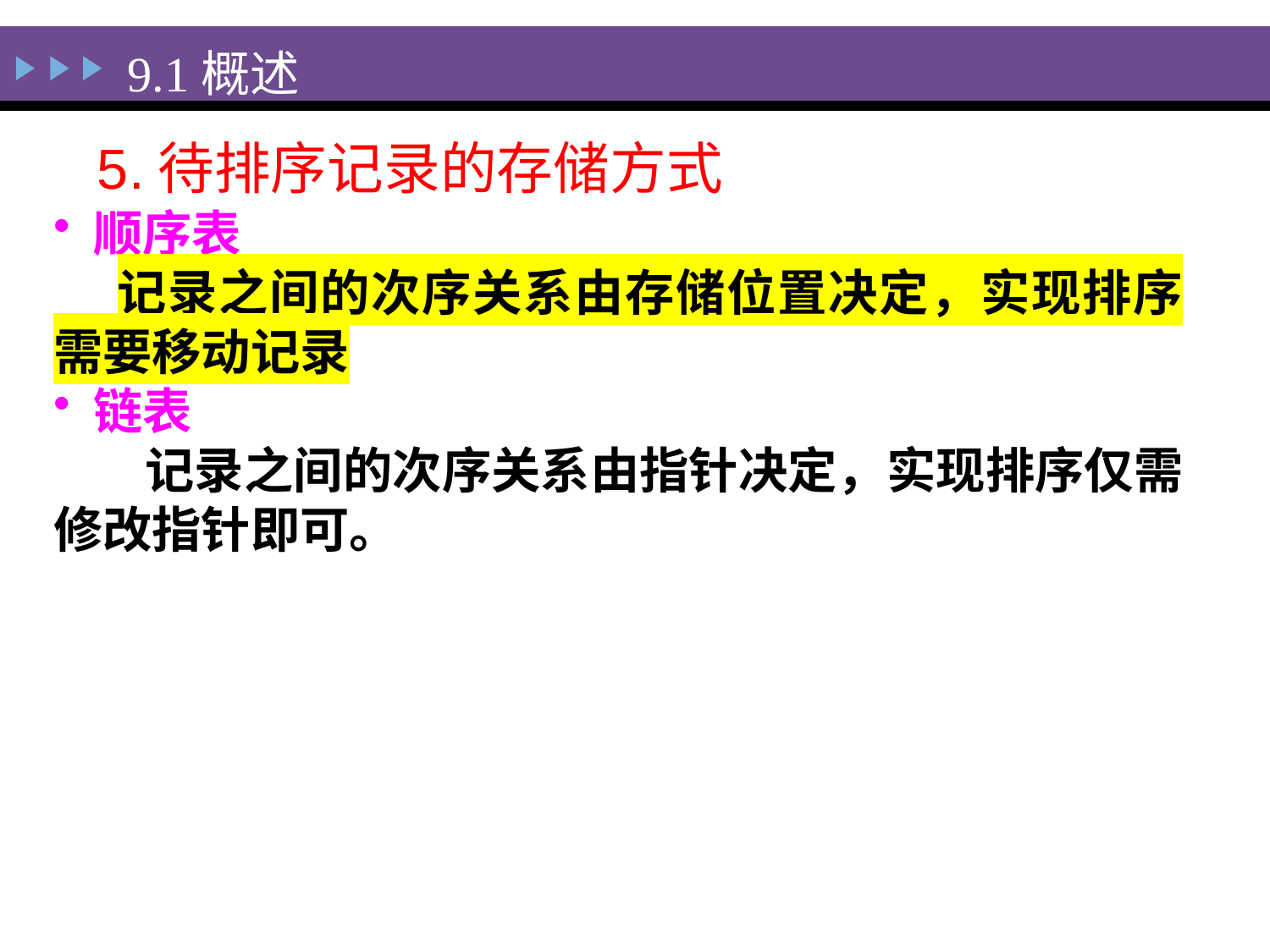

9.1概述
#
5.待排序记录的存储方式
顺序表
    记录之间的次序关系由存储位置决定，实现排序需要移动记录
链表
       记录之间的次序关系由指针决定，实现排序仅需修改指针即可。